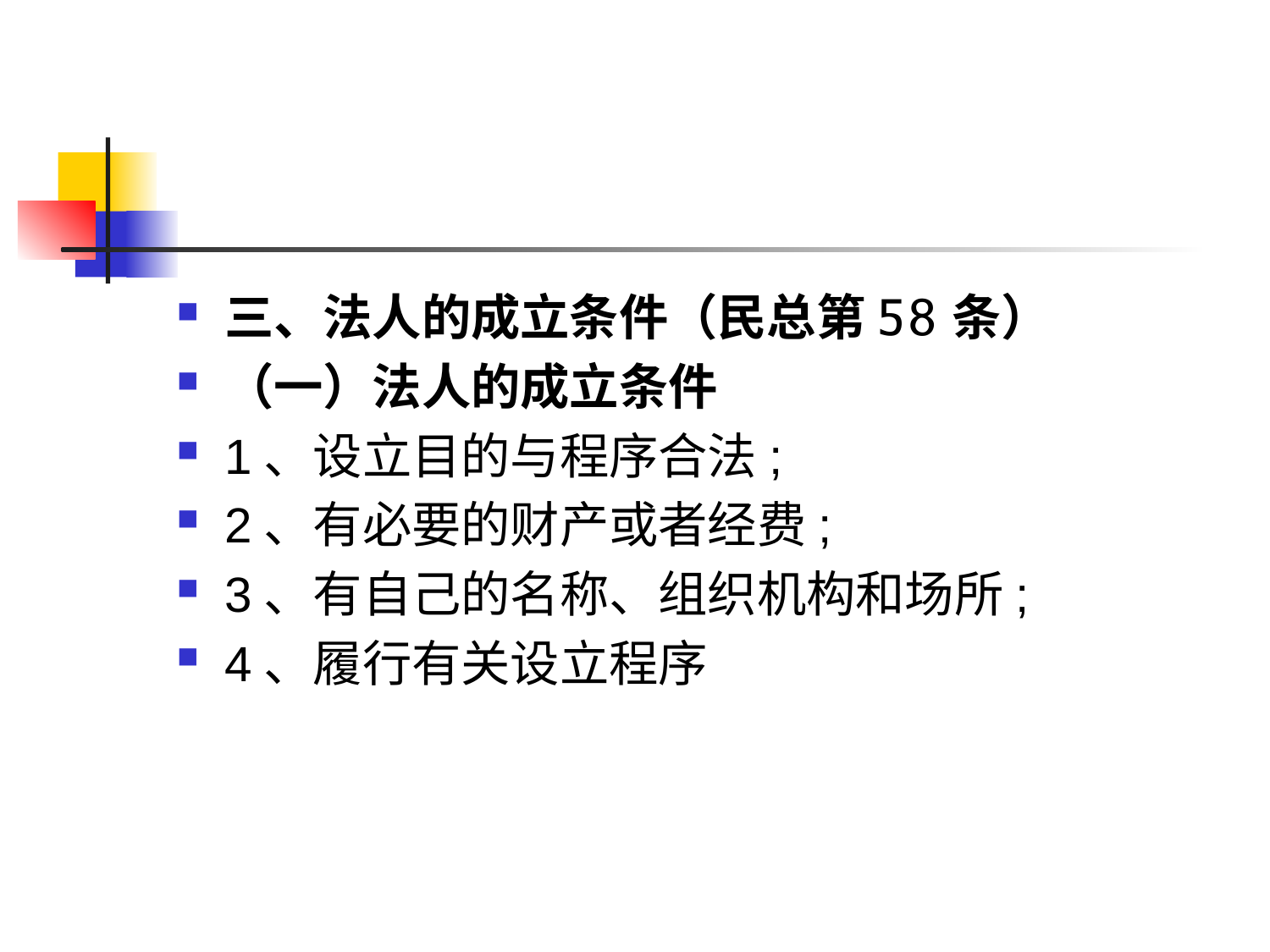

#
三、法人的成立条件（民总第58条）
（一）法人的成立条件
1、设立目的与程序合法;
2、有必要的财产或者经费;
3、有自己的名称、组织机构和场所;
4、履行有关设立程序